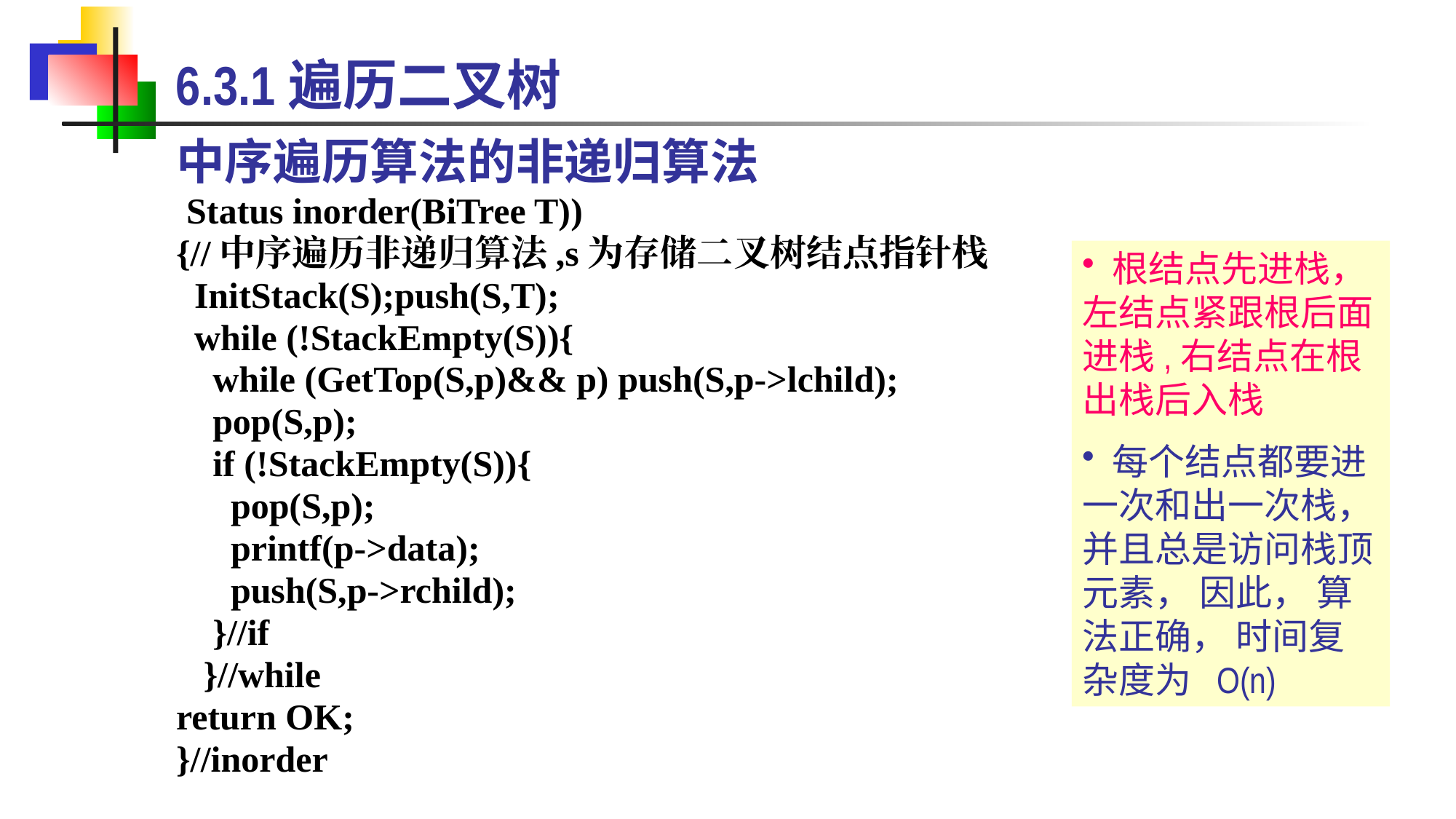

6.3.1遍历二叉树
中序遍历算法的非递归算法
 Status inorder(BiTree T))
{//中序遍历非递归算法,s为存储二叉树结点指针栈
  InitStack(S);push(S,T);
  while (!StackEmpty(S)){
    while (GetTop(S,p)&& p) push(S,p->lchild);
    pop(S,p);
    if (!StackEmpty(S)){
      pop(S,p);
      printf(p->data);
      push(S,p->rchild);
    }//if
   }//while
return OK;
}//inorder
 根结点先进栈， 左结点紧跟根后面进栈,右结点在根出栈后入栈
 每个结点都要进一次和出一次栈， 并且总是访问栈顶元素， 因此， 算法正确， 时间复杂度为  O(n)